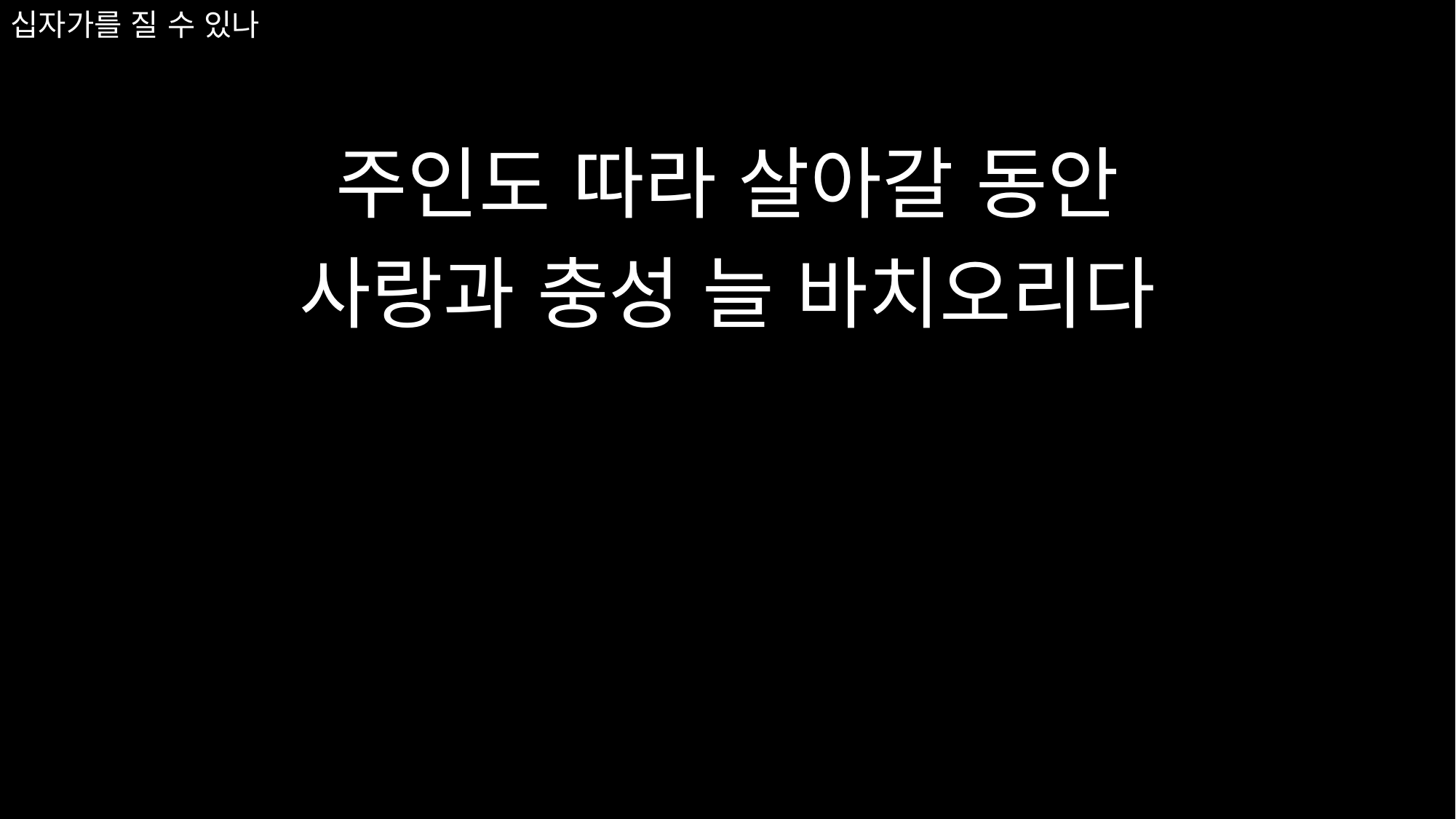

주인도 따라 살아갈 동안
사랑과 충성 늘 바치오리다
# 십자가를 질 수 있나